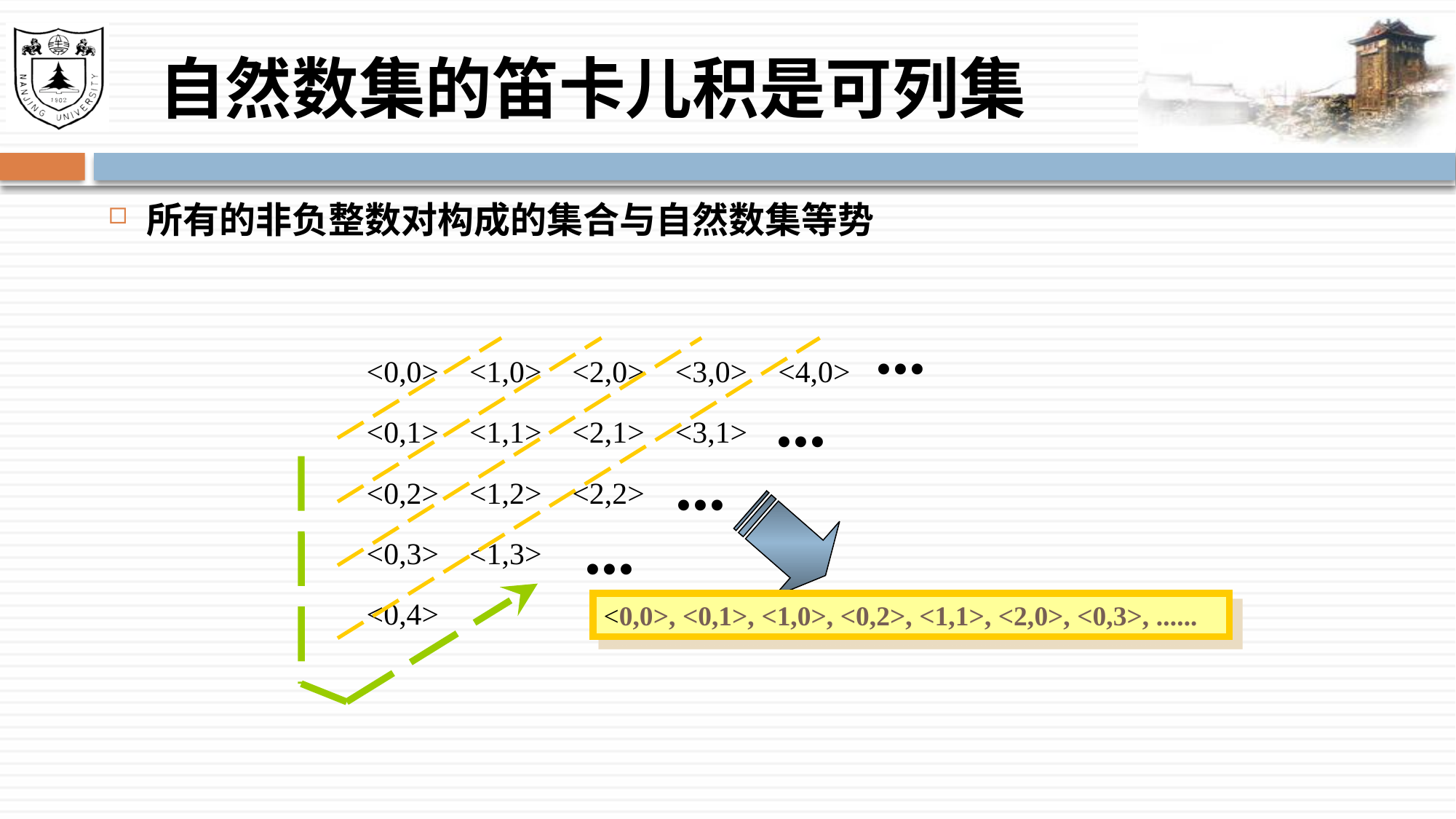

# 自然数集的笛卡儿积是可列集
所有的非负整数对构成的集合与自然数集等势
...

<0,0>    <1,0>    <2,0>    <3,0>    <4,0>
<0,1>    <1,1>    <2,1>    <3,1>
<0,2>    <1,2>    <2,2>
<0,3>    <1,3>
<0,4>
...
...

...

<0,0>, <0,1>, <1,0>, <0,2>, <1,1>, <2,0>, <0,3>, ......